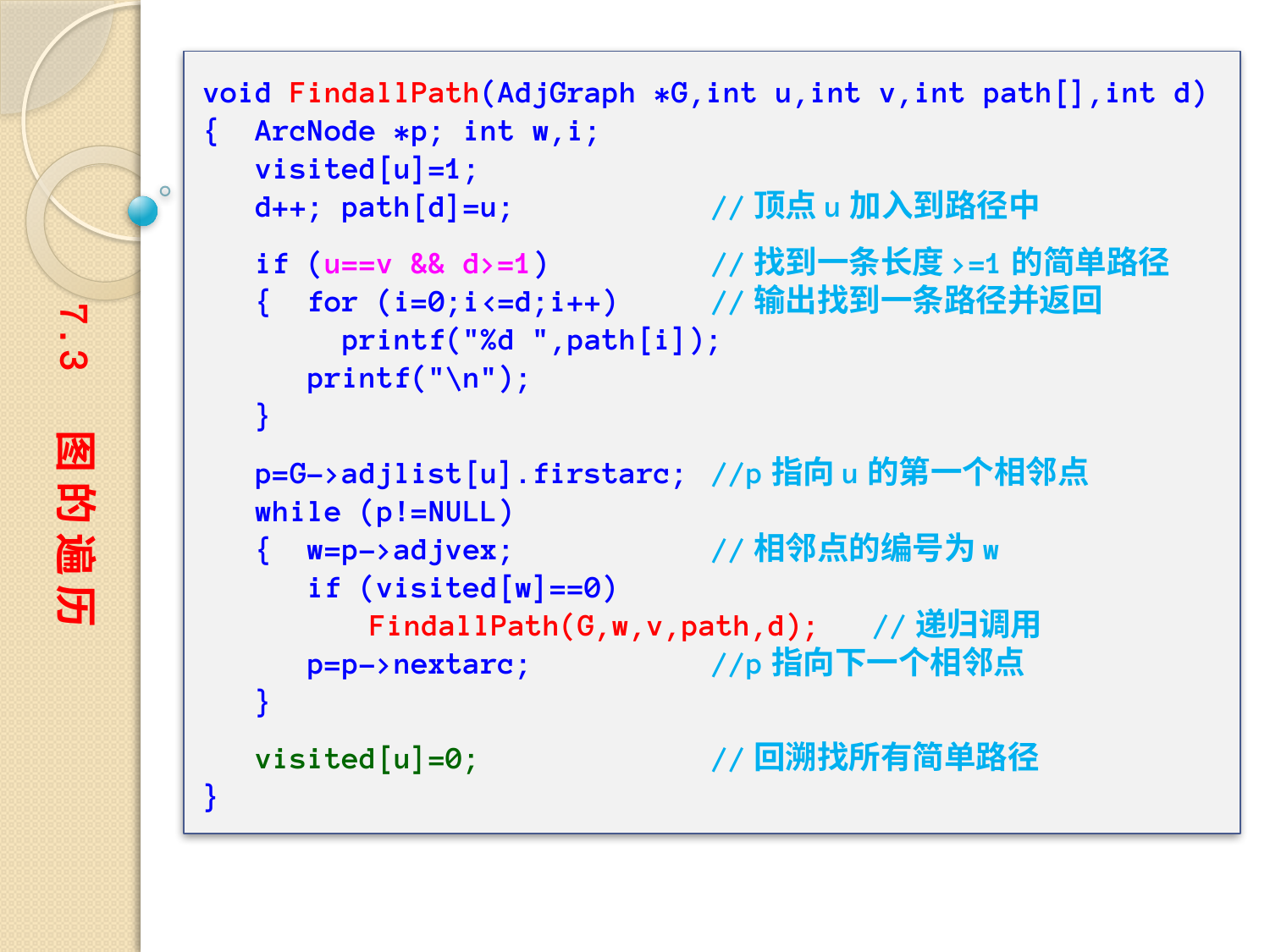

void FindallPath(AdjGraph *G,int u,int v,int path[],int d)
{  ArcNode *p; int w,i;
   visited[u]=1;
   d++; path[d]=u;		//顶点u加入到路径中
   if (u==v && d>=1)	 	//找到一条长度>=1的简单路径
   {  for (i=0;i<=d;i++)	//输出找到一条路径并返回
        printf("%d ",path[i]);
      printf("\n");
   }
   p=G->adjlist[u].firstarc;	//p指向u的第一个相邻点
   while (p!=NULL)
   {  w=p->adjvex;		//相邻点的编号为w
      if (visited[w]==0)
	　FindallPath(G,w,v,path,d);	  //递归调用
      p=p->nextarc;		//p指向下一个相邻点
   }
   visited[u]=0;		//回溯找所有简单路径
}
7.3  图 的 遍 历